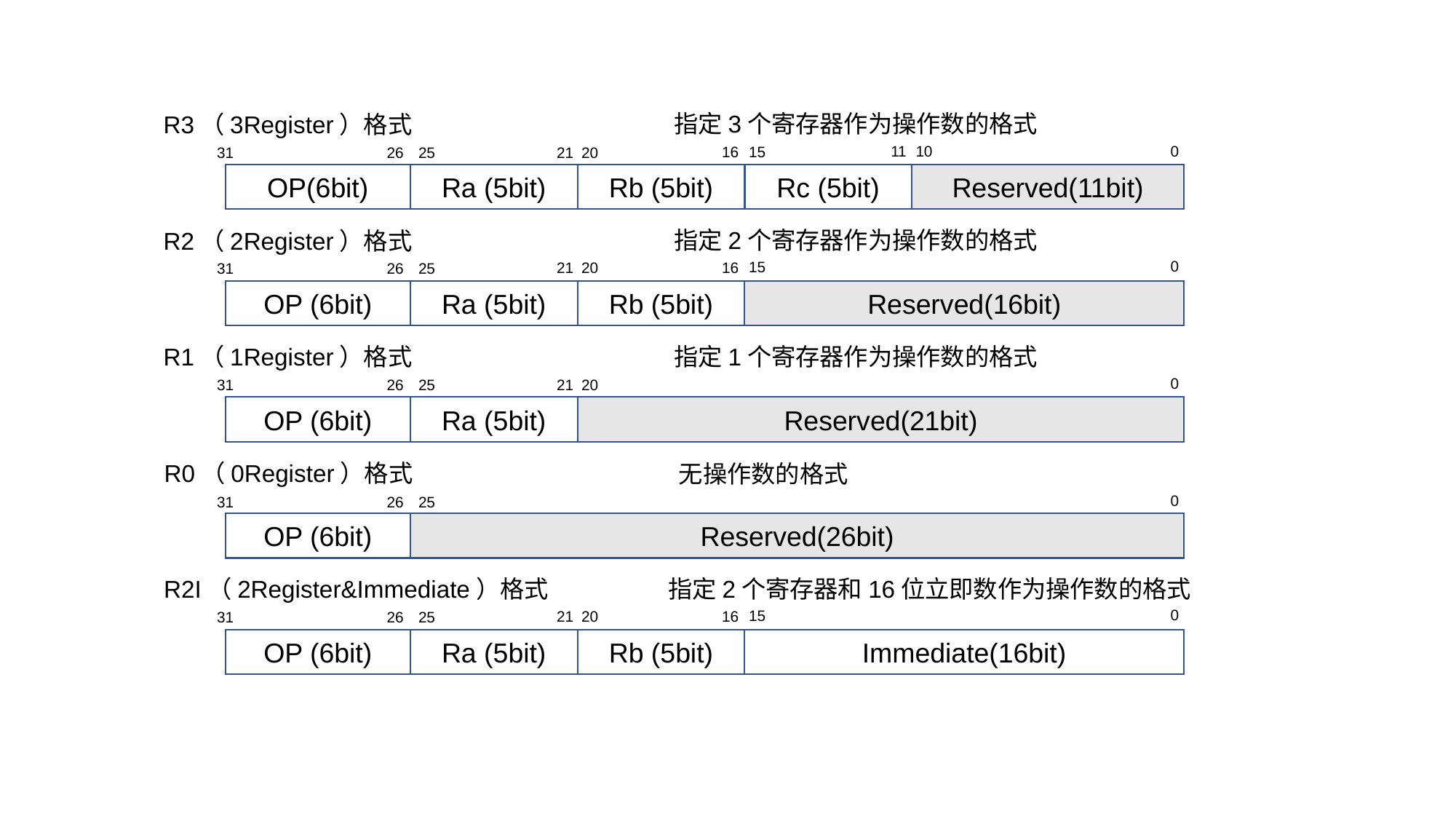

指定3个寄存器作为操作数的格式
R3（3Register）格式
10
0
11
15
16
20
21
25
26
31
Reserved(11bit)
OP(6bit)
Rb (5bit)
Rc (5bit)
Ra (5bit)
指定2个寄存器作为操作数的格式
R2（2Register）格式
0
15
16
20
21
25
26
31
Reserved(16bit)
OP (6bit)
Rb (5bit)
Ra (5bit)
R1（1Register）格式
指定1个寄存器作为操作数的格式
0
20
21
25
26
31
Reserved(21bit)
OP (6bit)
Ra (5bit)
R0（0Register）格式
无操作数的格式
0
25
26
31
Reserved(26bit)
OP (6bit)
R2I（2Register&Immediate）格式
指定2个寄存器和16位立即数作为操作数的格式
0
15
16
20
21
25
26
31
Immediate(16bit)
OP (6bit)
Rb (5bit)
Ra (5bit)